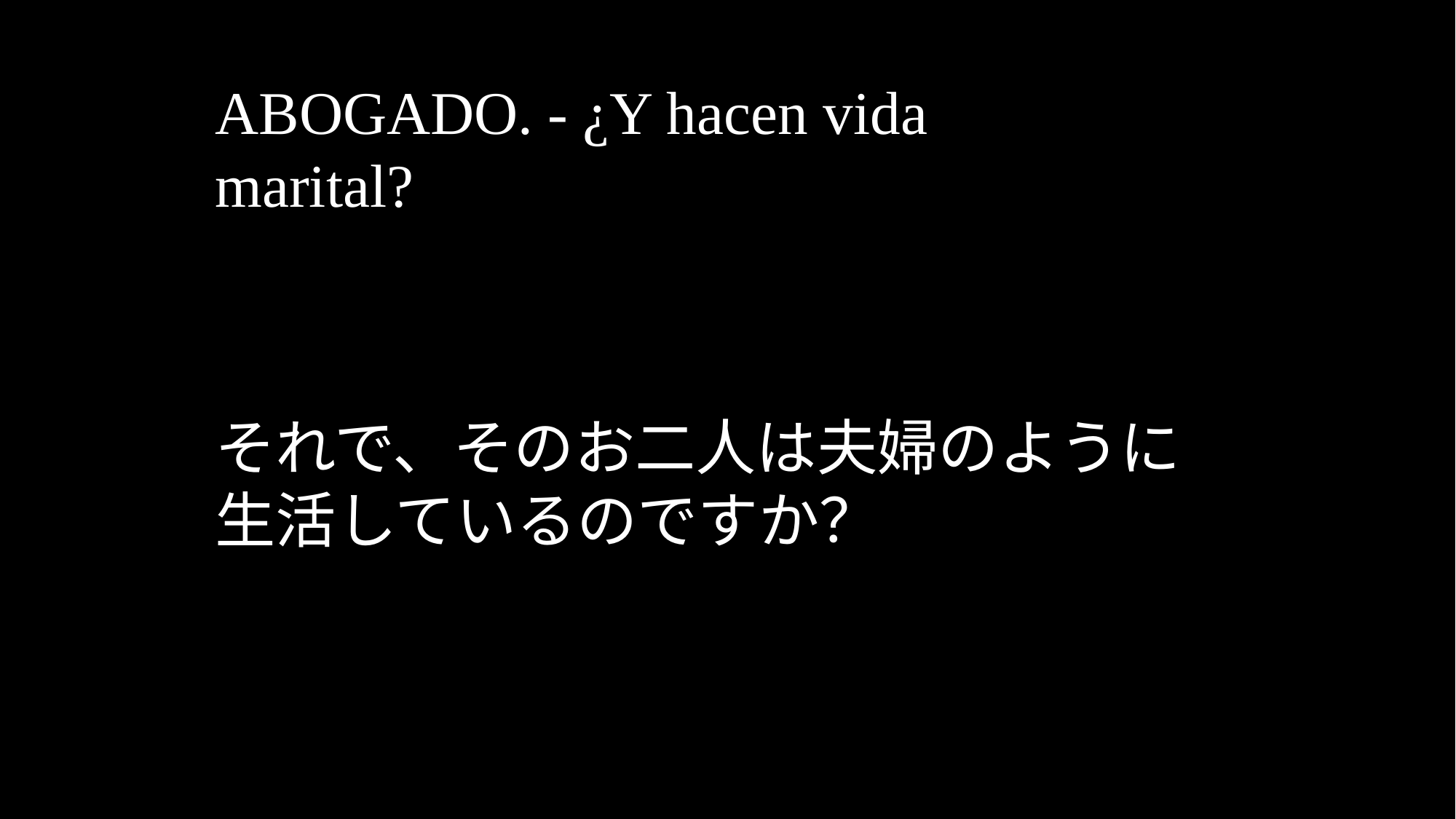

ABOGADO. - ¿Y hacen vida marital?

それで、そのお二人は夫婦のように生活しているのですか？